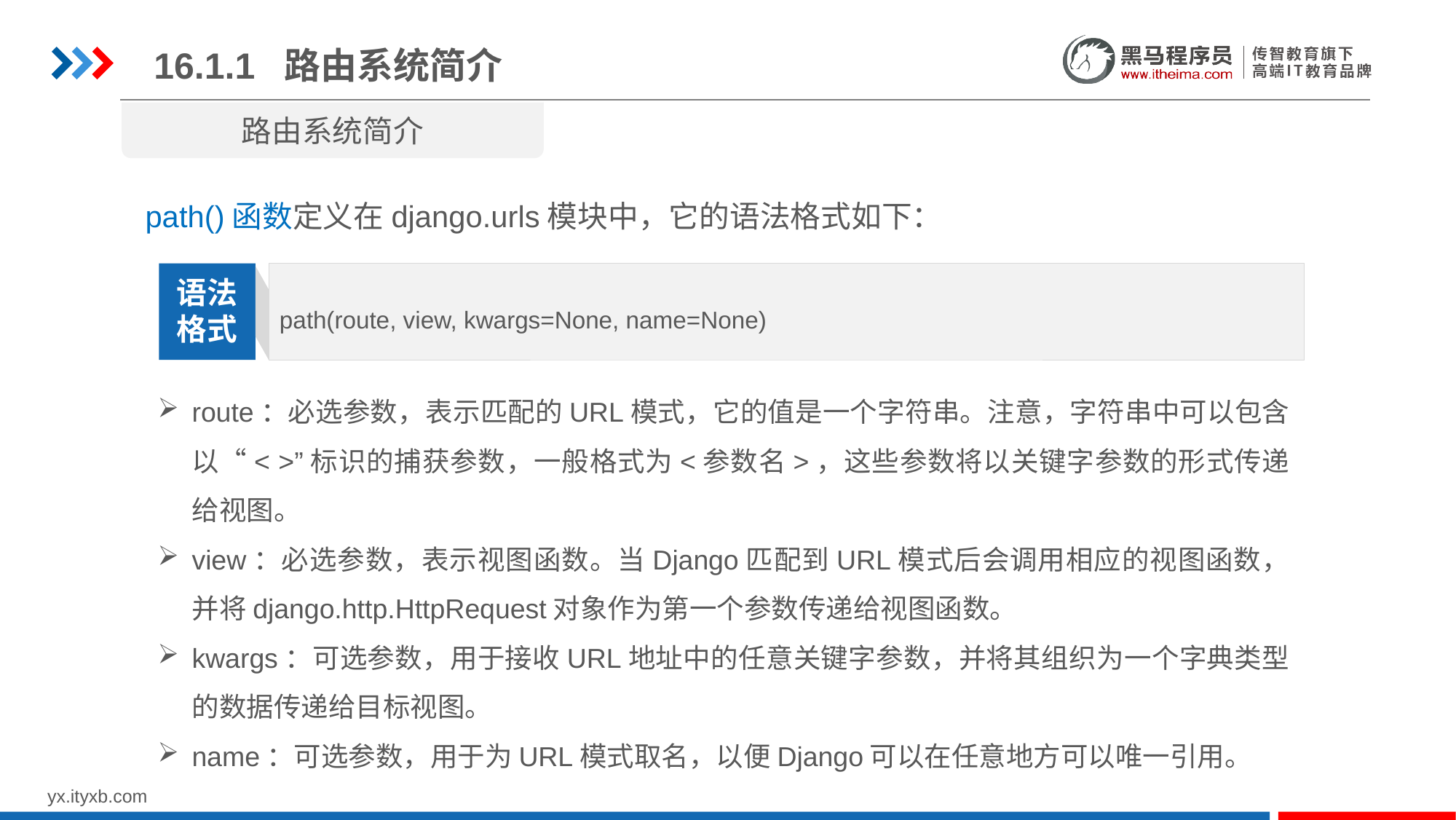

16.1.1  路由系统简介

路由系统简介
path()函数定义在django.urls模块中，它的语法格式如下：

path(route, view, kwargs=None, name=None)

语法
格式
route：必选参数，表示匹配的URL模式，它的值是一个字符串。注意，字符串中可以包含以“< >”标识的捕获参数，一般格式为<参数名>，这些参数将以关键字参数的形式传递给视图。
view：必选参数，表示视图函数。当Django匹配到URL模式后会调用相应的视图函数，并将django.http.HttpRequest对象作为第一个参数传递给视图函数。
kwargs：可选参数，用于接收URL地址中的任意关键字参数，并将其组织为一个字典类型的数据传递给目标视图。
name：可选参数，用于为URL模式取名，以便Django可以在任意地方可以唯一引用。